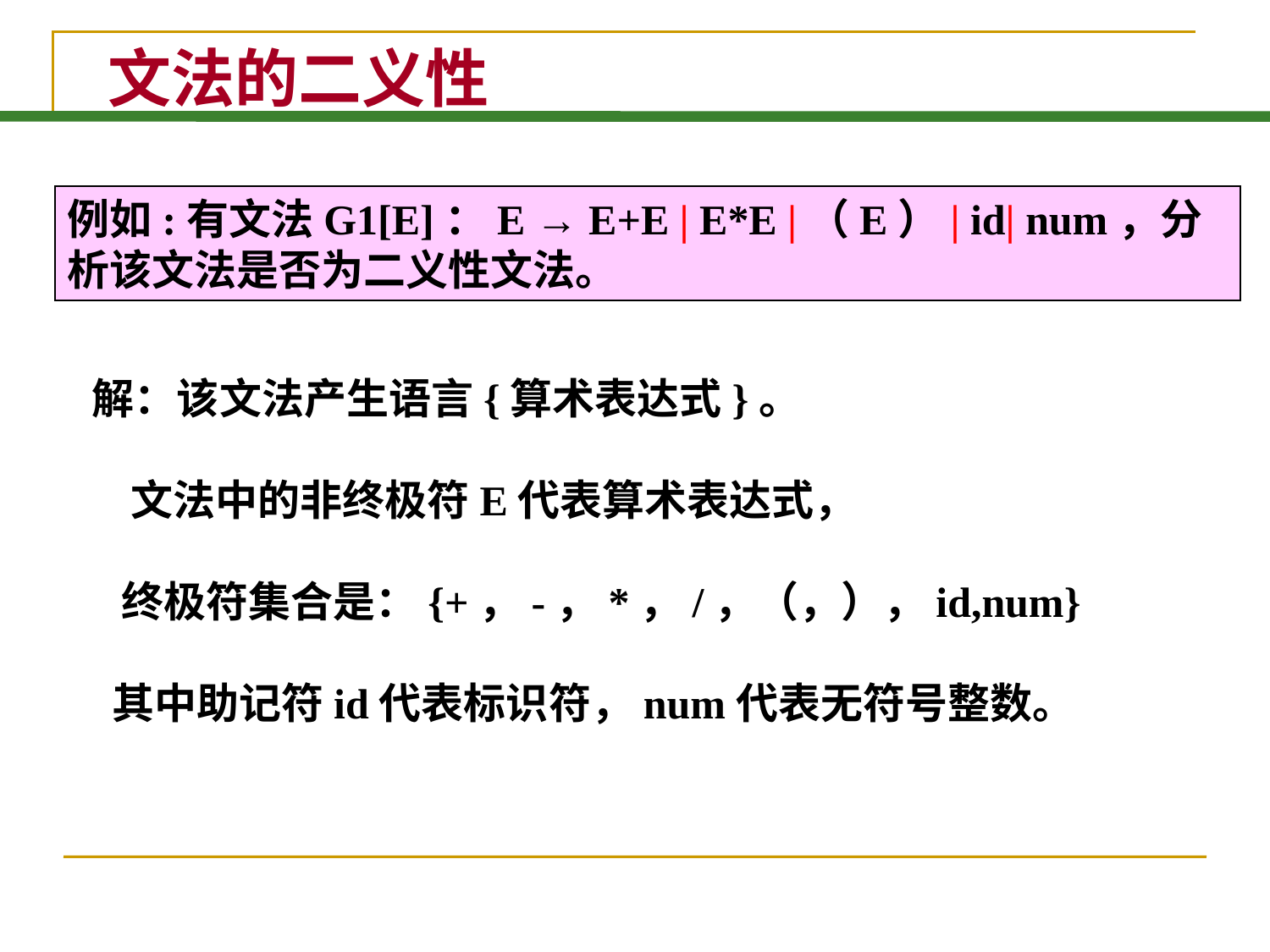

# 文法的二义性

例如:有文法G1[E]：E → E+E | E*E |（E）| id| num，分析该文法是否为二义性文法。
解：该文法产生语言{算术表达式}。

   文法中的非终极符E代表算术表达式，

  终极符集合是：{+，-，*，/，（，），id,num}

 其中助记符id代表标识符，num代表无符号整数。

108